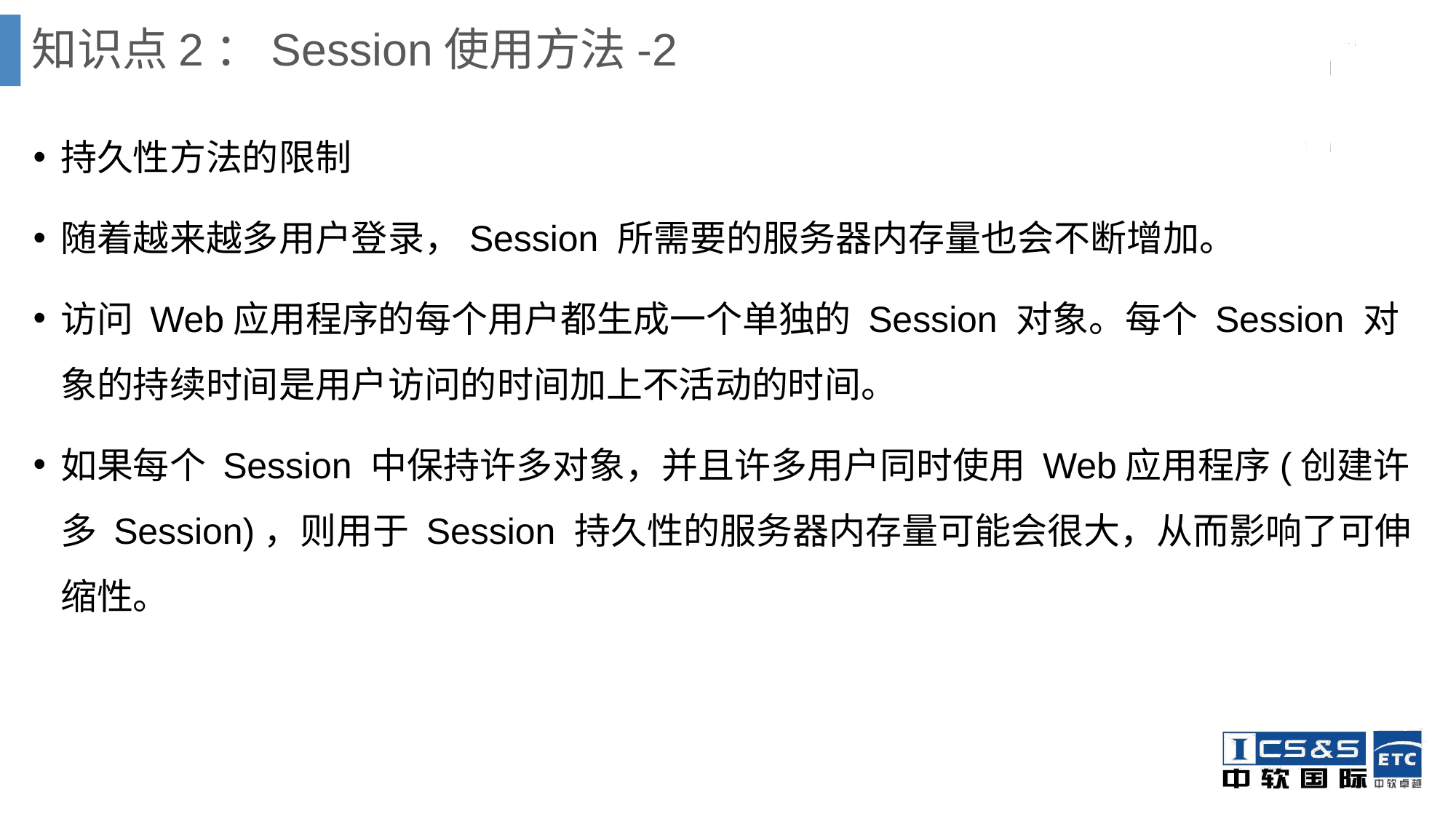

# 知识点2：Session使用方法-2
持久性方法的限制
随着越来越多用户登录，Session 所需要的服务器内存量也会不断增加。
访问 Web应用程序的每个用户都生成一个单独的 Session 对象。每个 Session 对象的持续时间是用户访问的时间加上不活动的时间。
如果每个 Session 中保持许多对象，并且许多用户同时使用 Web应用程序(创建许多 Session)，则用于 Session 持久性的服务器内存量可能会很大，从而影响了可伸缩性。